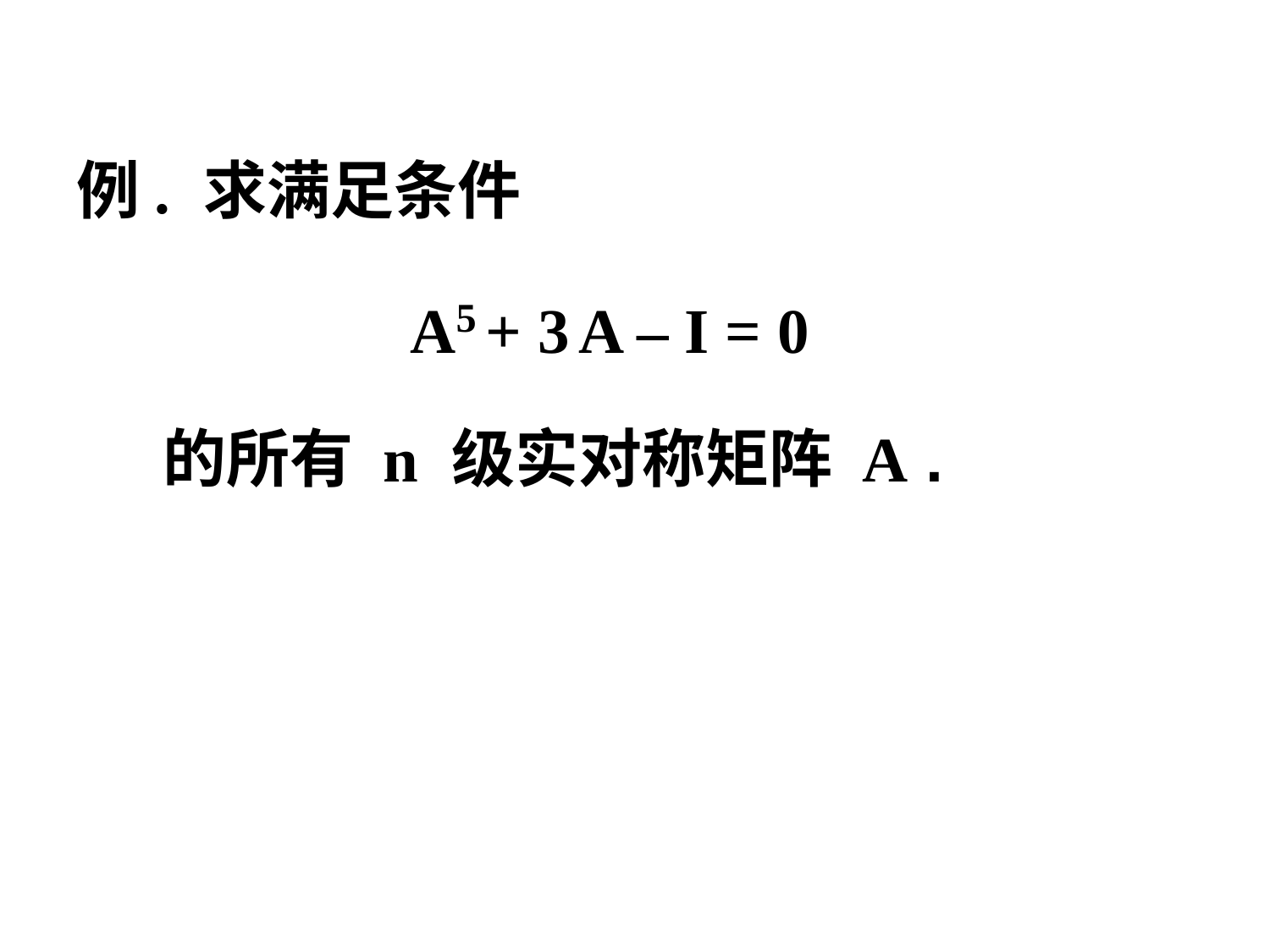

#
例. 求满足条件
                   A5 + 3 A – I = 0
     的所有 n 级实对称矩阵 A .